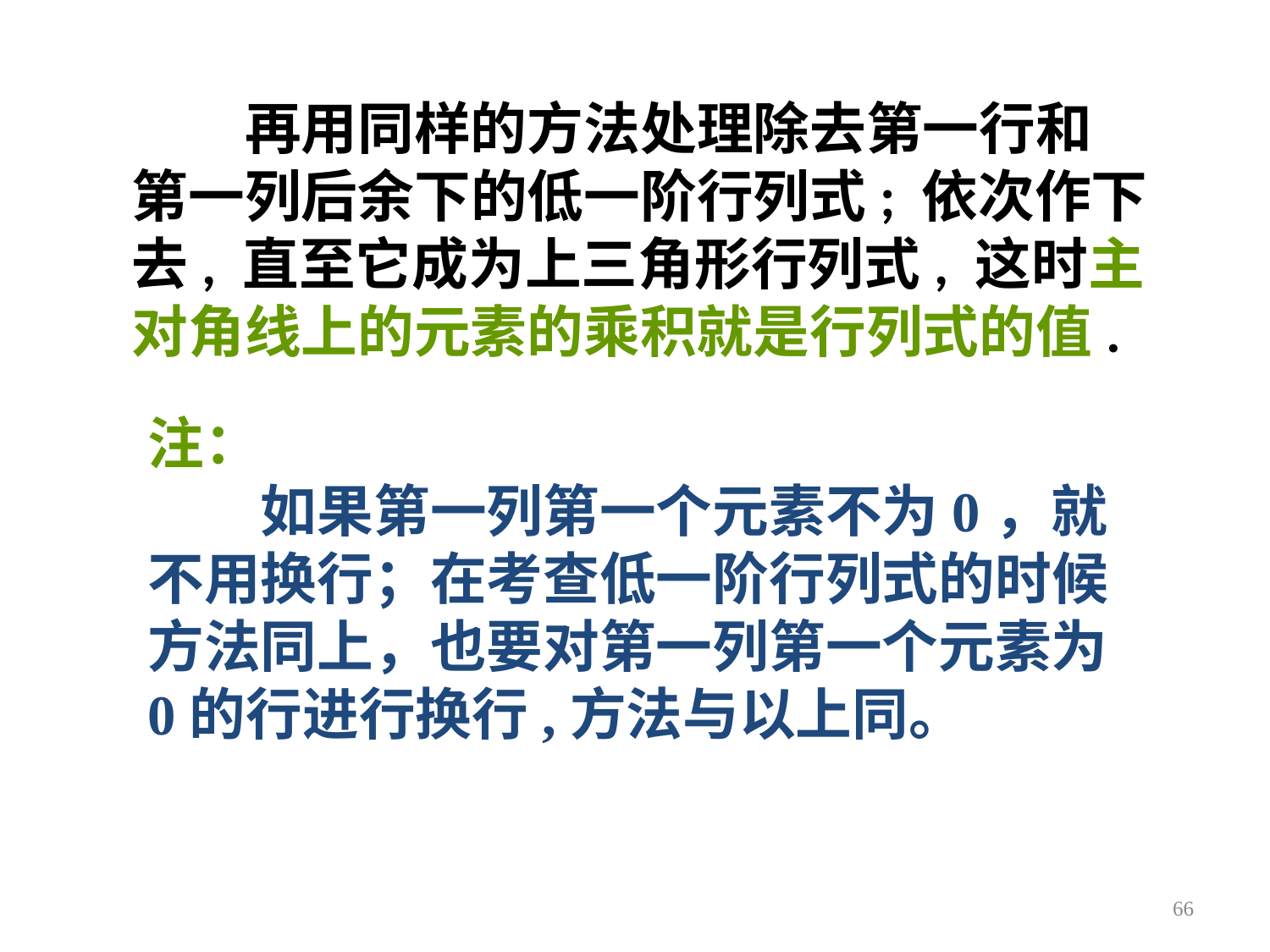

# 再用同样的方法处理除去第一行和 第一列后余下的低一阶行列式; 依次作下 去, 直至它成为上三角形行列式, 这时主 对角线上的元素的乘积就是行列式的值.
注：
　　如果第一列第一个元素不为0，就
不用换行；在考查低一阶行列式的时候
方法同上，也要对第一列第一个元素为
0的行进行换行,方法与以上同。
66